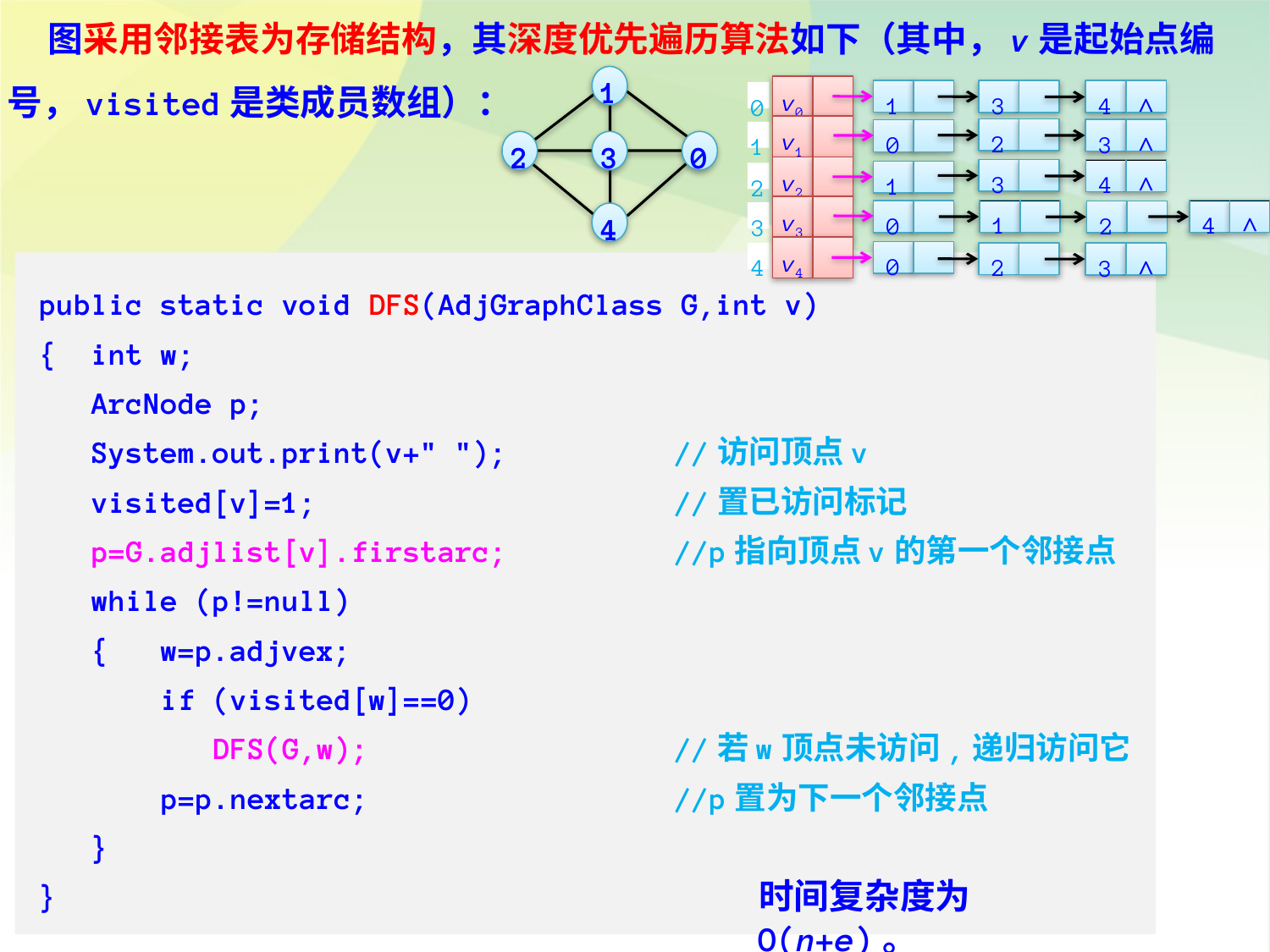

图采用邻接表为存储结构，其深度优先遍历算法如下（其中，v是起始点编号，visited是类成员数组）：
1

2
3
0

4
v0

1

3

4
∧
0

v1

2

3
∧
0

1

v2

3

4
∧
1

2

v3

1

4
∧
0

2

3

v4

0

4
2

3
∧

public static void DFS(AdjGraphClass G,int v)
{  int w;
   ArcNode p;
   System.out.print(v+" ");		//访问顶点v
   visited[v]=1;			//置已访问标记
   p=G.adjlist[v].firstarc;		//p指向顶点v的第一个邻接点
   while (p!=null)
   {   w=p.adjvex;
       if (visited[w]==0)
          DFS(G,w);			//若w顶点未访问,递归访问它
       p=p.nextarc;			//p置为下一个邻接点
   }
}
时间复杂度为O(n+e)。